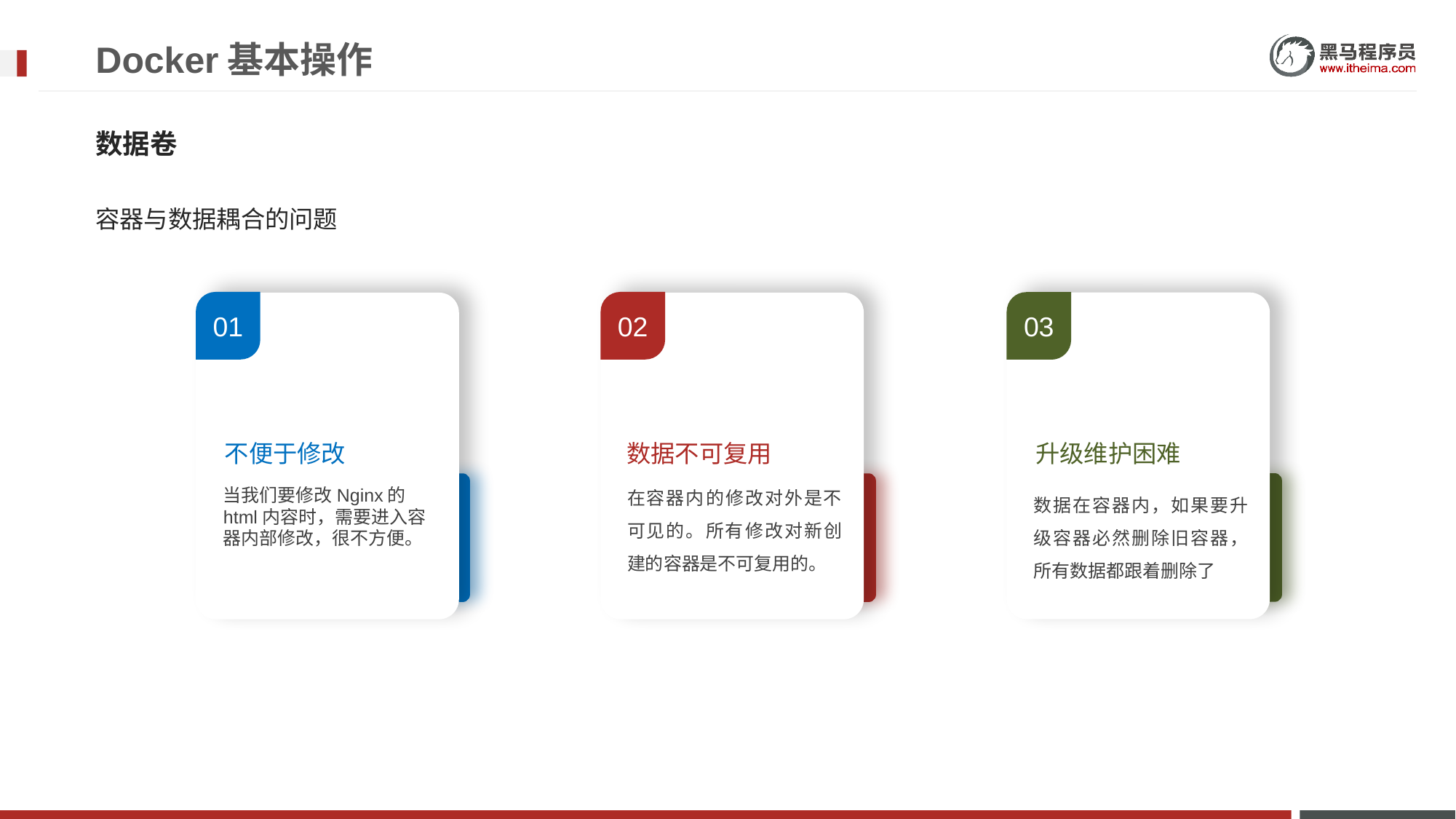

# Docker基本操作
数据卷
容器与数据耦合的问题
01

不便于修改

当我们要修改Nginx的html内容时，需要进入容器内部修改，很不方便。
02

数据不可复用
在容器内的修改对外是不可见的。所有修改对新创建的容器是不可复用的。

03

升级维护困难

数据在容器内，如果要升级容器必然删除旧容器，所有数据都跟着删除了